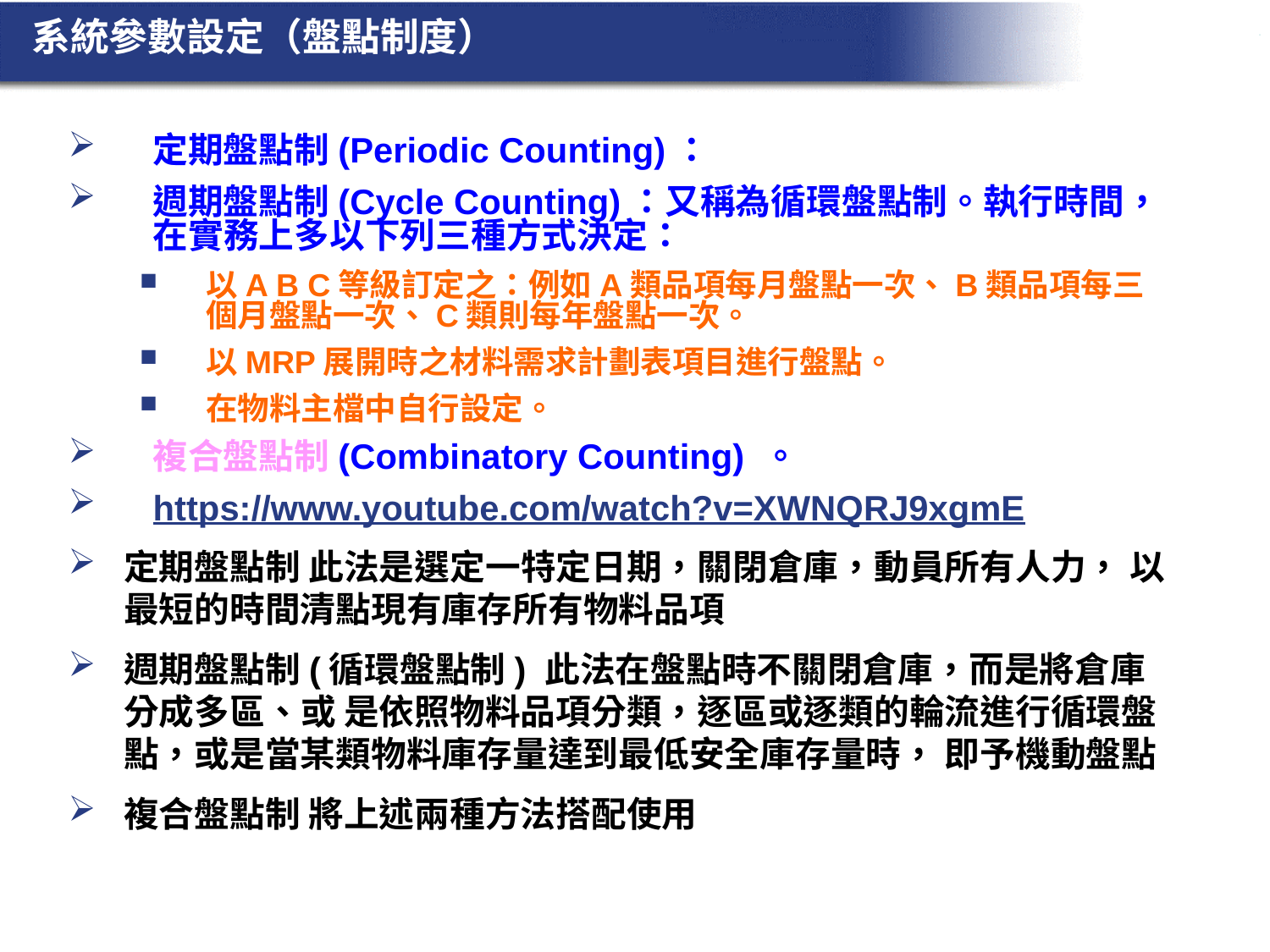

# 系統參數設定（盤點制度）
定期盤點制(Periodic Counting)：
週期盤點制(Cycle Counting)：又稱為循環盤點制。執行時間，在實務上多以下列三種方式決定：
以A B C等級訂定之：例如A類品項每月盤點一次、B類品項每三個月盤點一次、C類則每年盤點一次。
以MRP展開時之材料需求計劃表項目進行盤點。
在物料主檔中自行設定。
複合盤點制(Combinatory Counting) 。
https://www.youtube.com/watch?v=XWNQRJ9xgmE
定期盤點制 此法是選定一特定日期，關閉倉庫，動員所有人力， 以最短的時間清點現有庫存所有物料品項
週期盤點制(循環盤點制) 此法在盤點時不關閉倉庫，而是將倉庫分成多區、或 是依照物料品項分類，逐區或逐類的輪流進行循環盤 點，或是當某類物料庫存量達到最低安全庫存量時， 即予機動盤點
複合盤點制 將上述兩種方法搭配使用